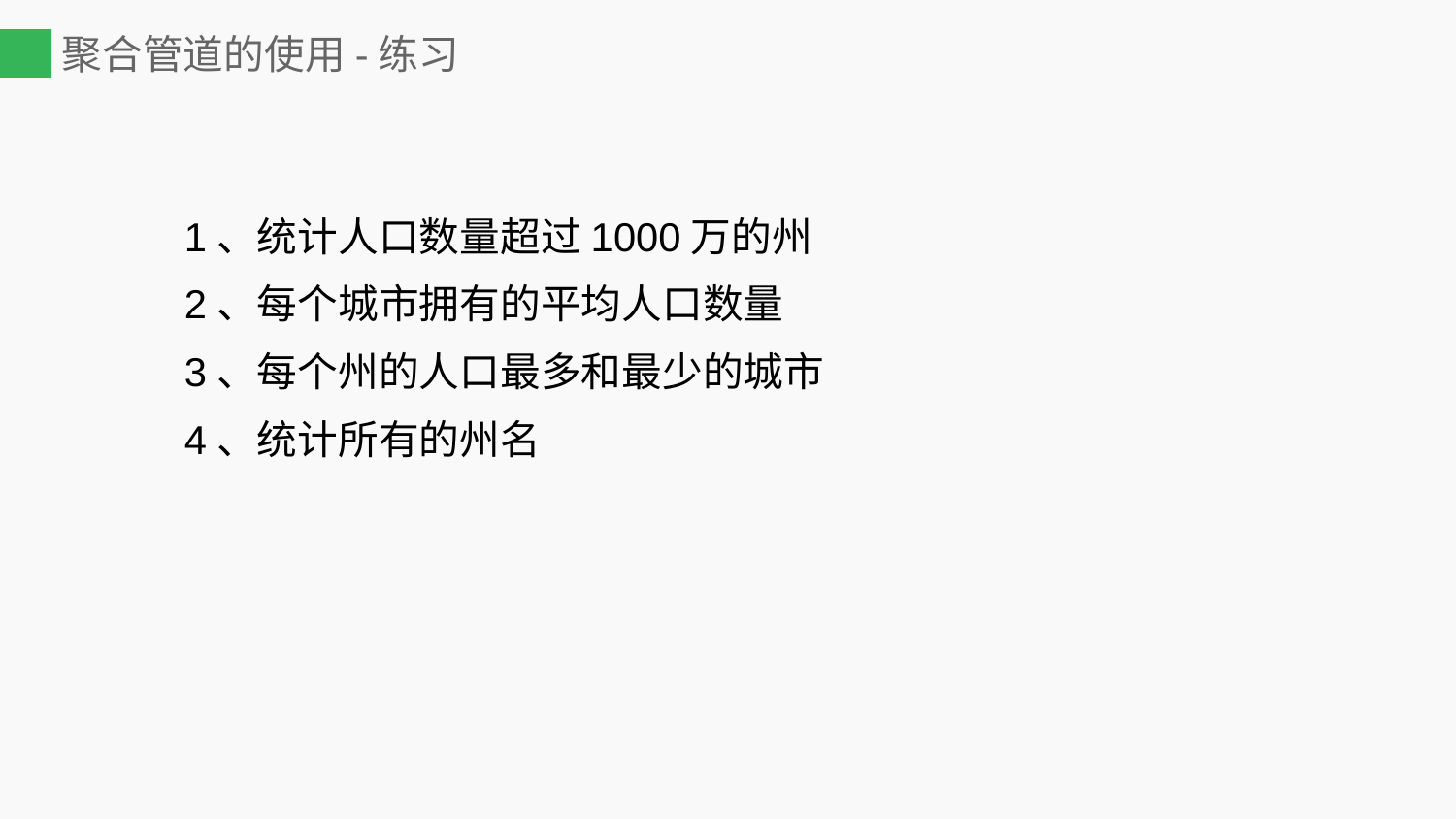

# 聚合管道的使用-练习
1、统计人口数量超过1000万的州
2、每个城市拥有的平均人口数量
3、每个州的人口最多和最少的城市
4、统计所有的州名